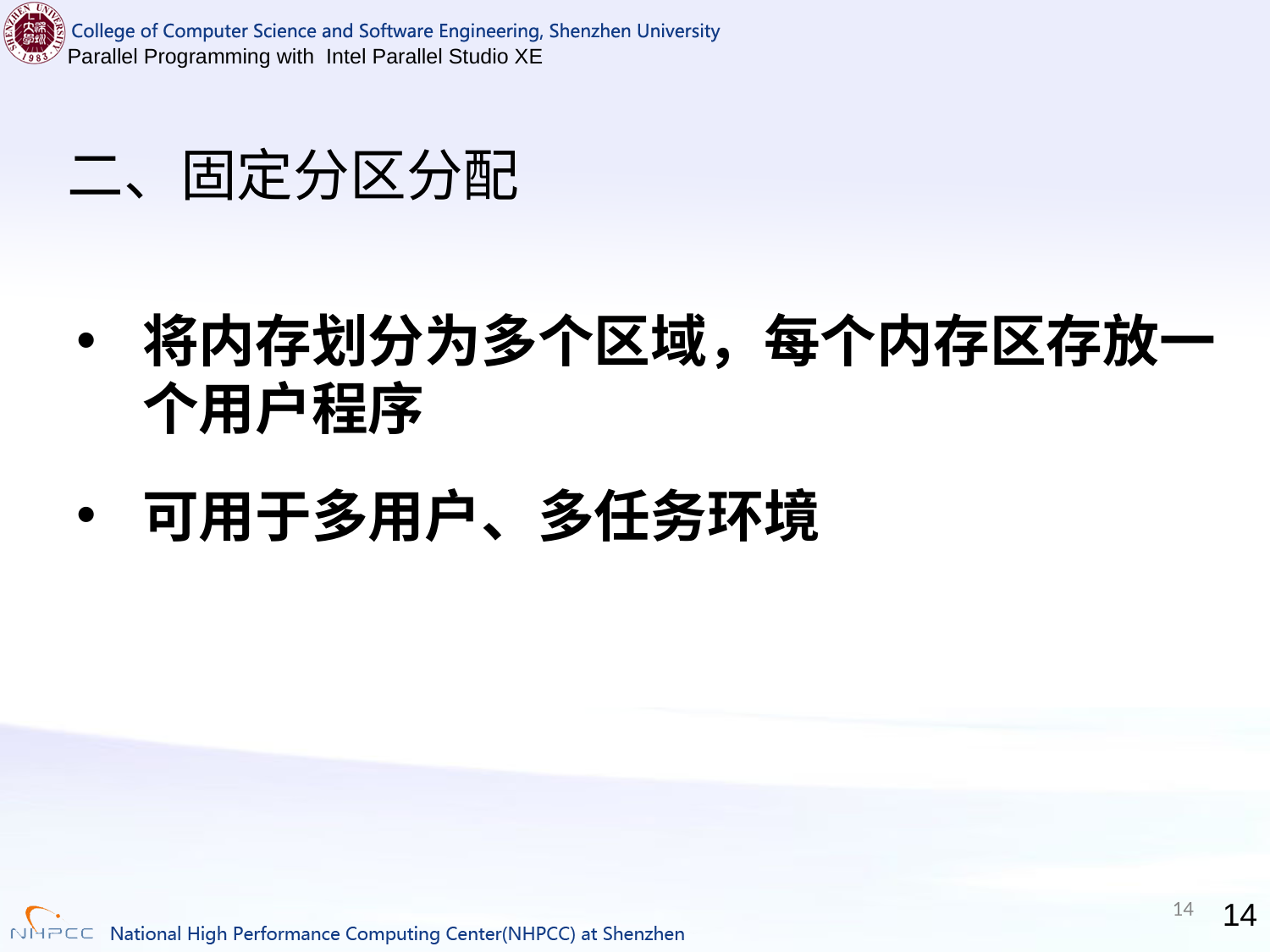

# 二、固定分区分配
将内存划分为多个区域，每个内存区存放一个用户程序
可用于多用户、多任务环境
14
14